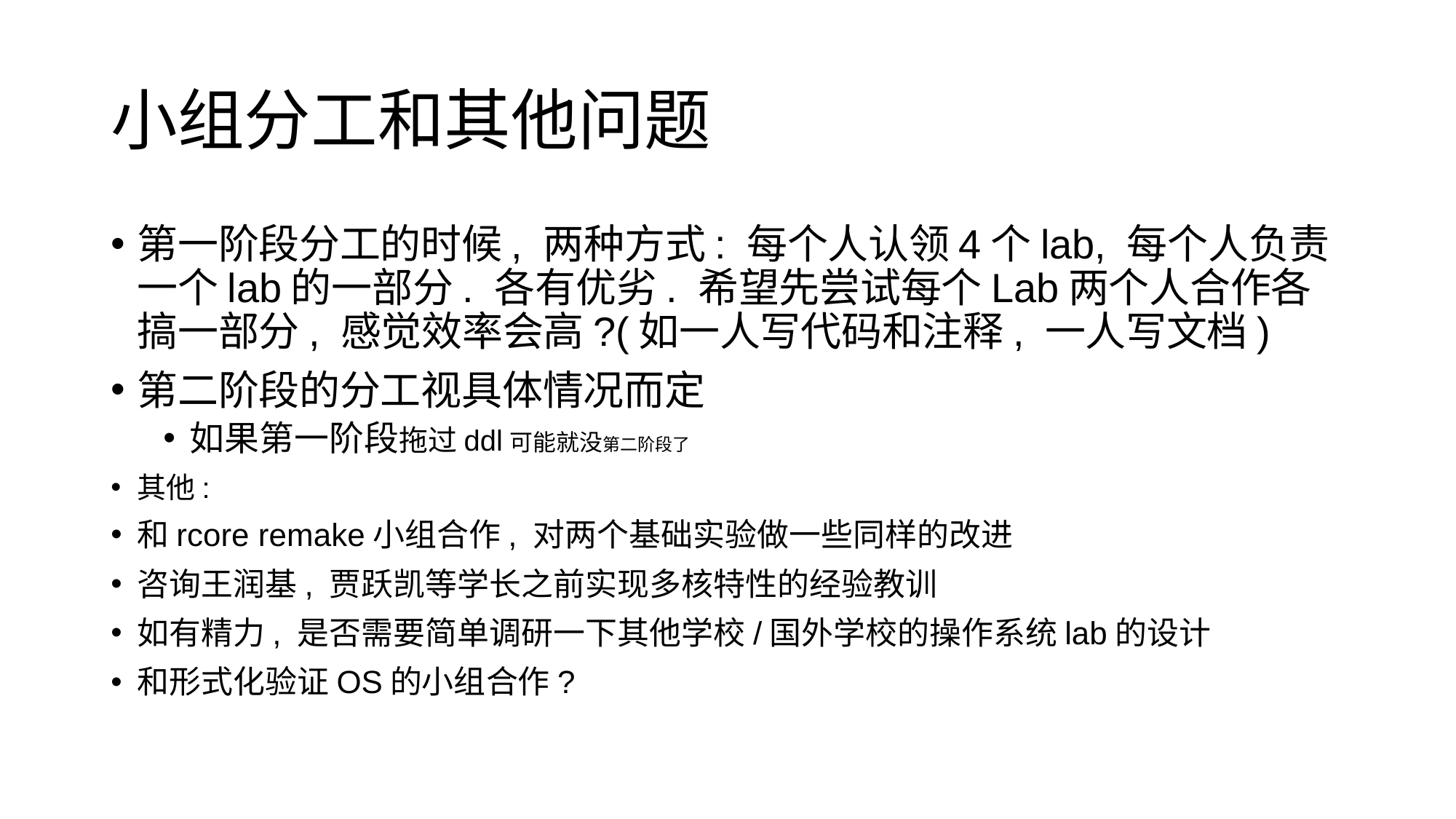

# 小组分工和其他问题
第一阶段分工的时候, 两种方式: 每个人认领4个lab, 每个人负责一个lab的一部分. 各有优劣. 希望先尝试每个Lab两个人合作各搞一部分, 感觉效率会高?(如一人写代码和注释, 一人写文档)
第二阶段的分工视具体情况而定
如果第一阶段拖过ddl可能就没第二阶段了
其他:
和rcore remake小组合作, 对两个基础实验做一些同样的改进
咨询王润基, 贾跃凯等学长之前实现多核特性的经验教训
如有精力, 是否需要简单调研一下其他学校/国外学校的操作系统lab的设计
和形式化验证OS的小组合作?